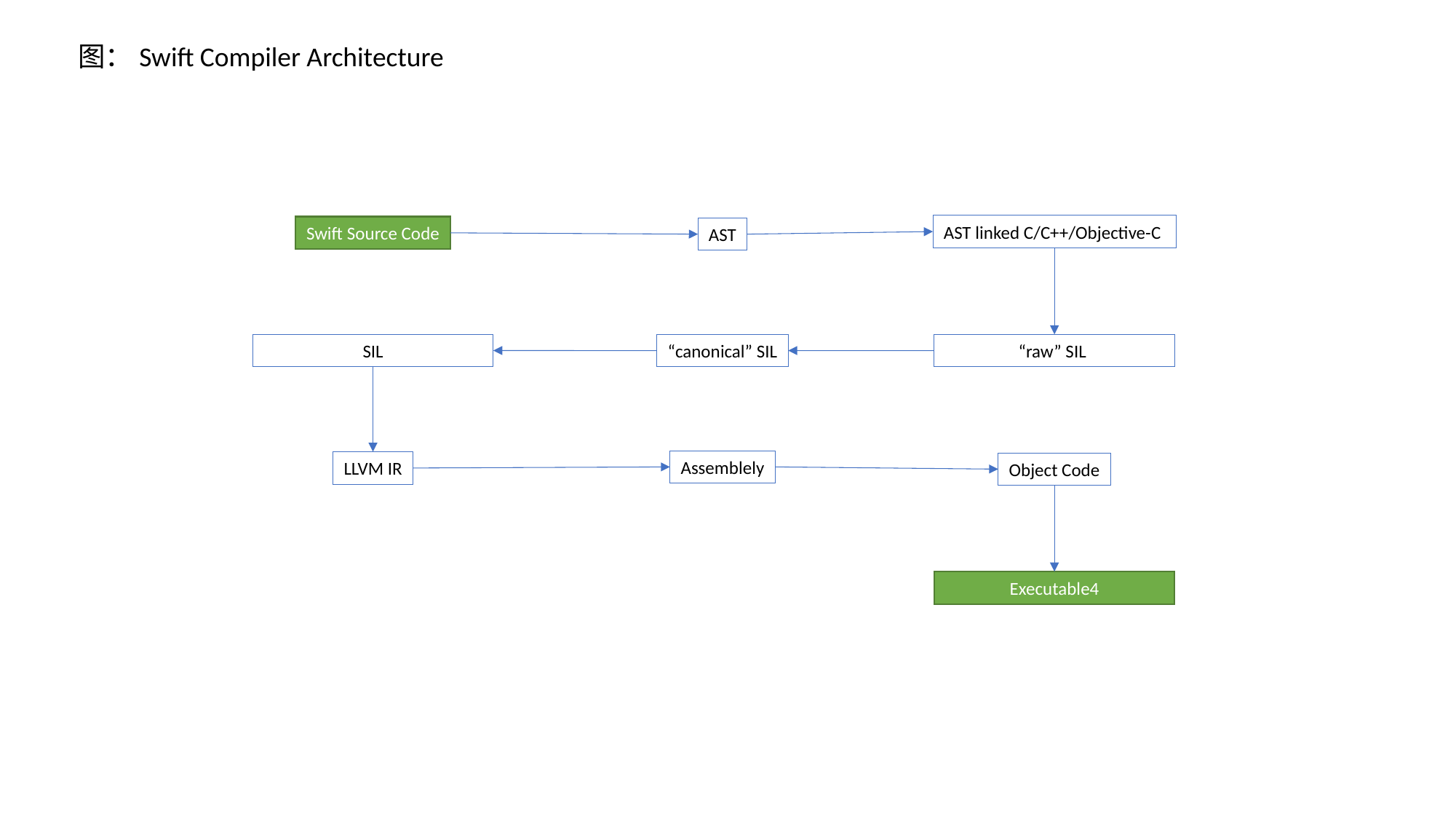

图：Swift Compiler Architecture
AST linked C/C++/Objective-C
Swift Source Code
AST
SIL
“raw” SIL
“canonical” SIL
Assemblely
LLVM IR
Object Code
Executable4